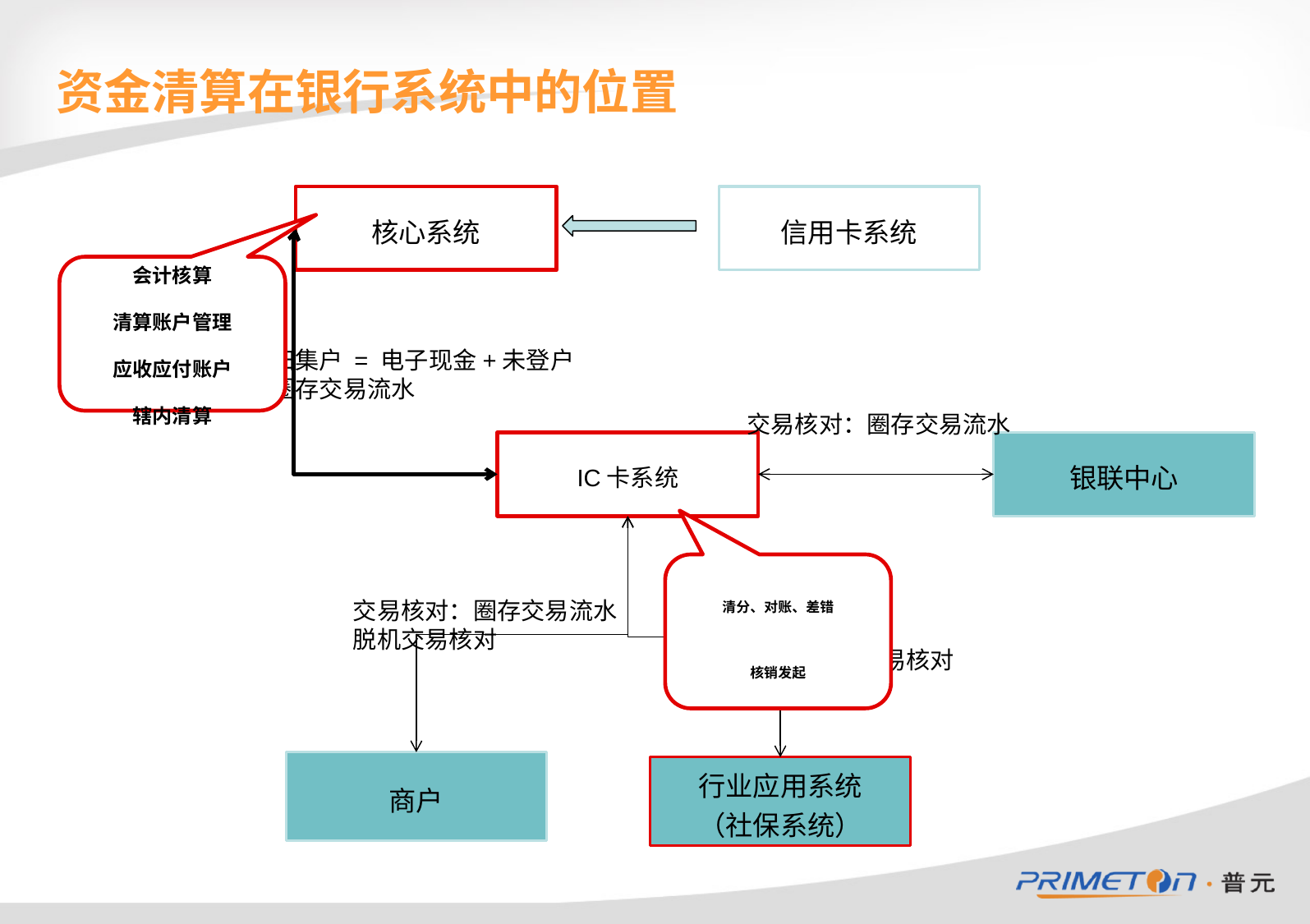

# 资金清算在银行系统中的位置
核心系统
信用卡系统

会计核算
清算账户管理
应收应付账户
辖内清算
总分核对：归集户 = 电子现金+未登户
交易核对：圈存交易流水
交易核对：圈存交易流水
IC卡系统
银联中心
清分、对账、差错

核销发起
交易核对：圈存交易流水
脱机交易核对
脱机交易核对
商户
行业应用系统
（社保系统）